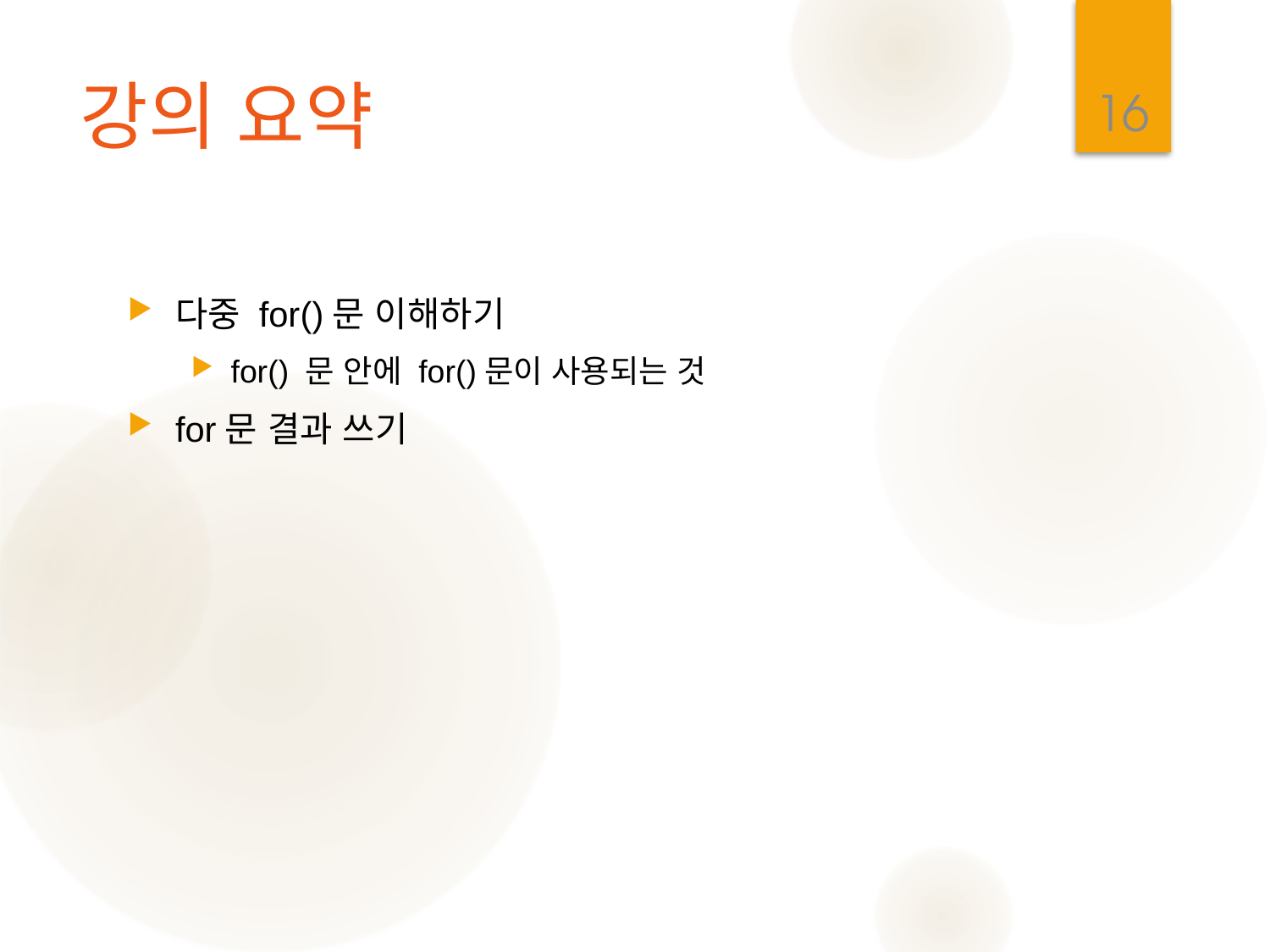

16
# 강의 요약

다중 for()문 이해하기
for() 문 안에 for()문이 사용되는 것
for문 결과 쓰기